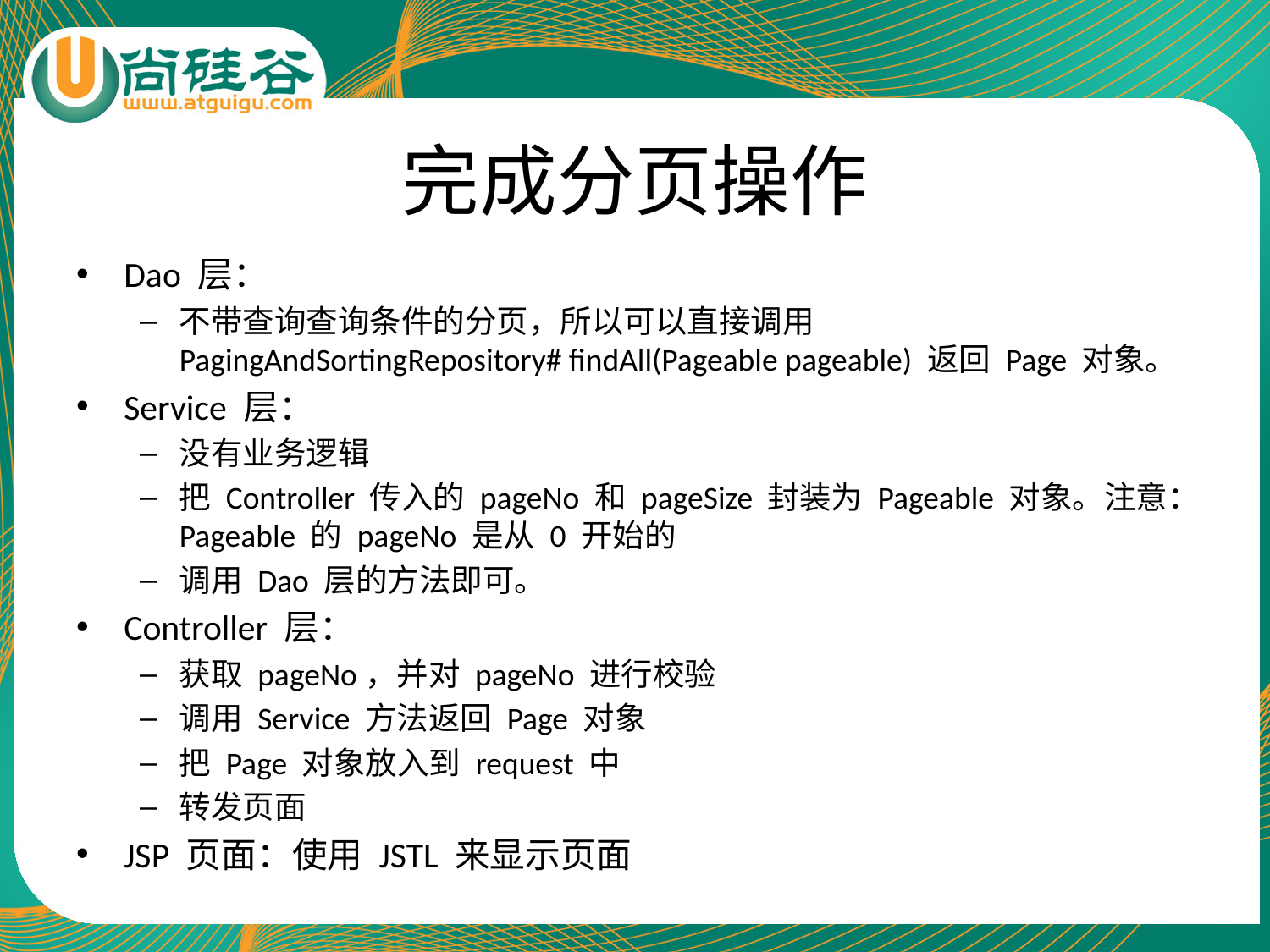

# 完成分页操作
Dao 层：
不带查询查询条件的分页，所以可以直接调用 PagingAndSortingRepository# findAll(Pageable pageable) 返回 Page 对象。
Service 层：
没有业务逻辑
把 Controller 传入的 pageNo 和 pageSize 封装为 Pageable 对象。注意：Pageable 的 pageNo 是从 0 开始的
调用 Dao 层的方法即可。
Controller 层：
获取 pageNo，并对 pageNo 进行校验
调用 Service 方法返回 Page 对象
把 Page 对象放入到 request 中
转发页面
JSP 页面：使用 JSTL 来显示页面